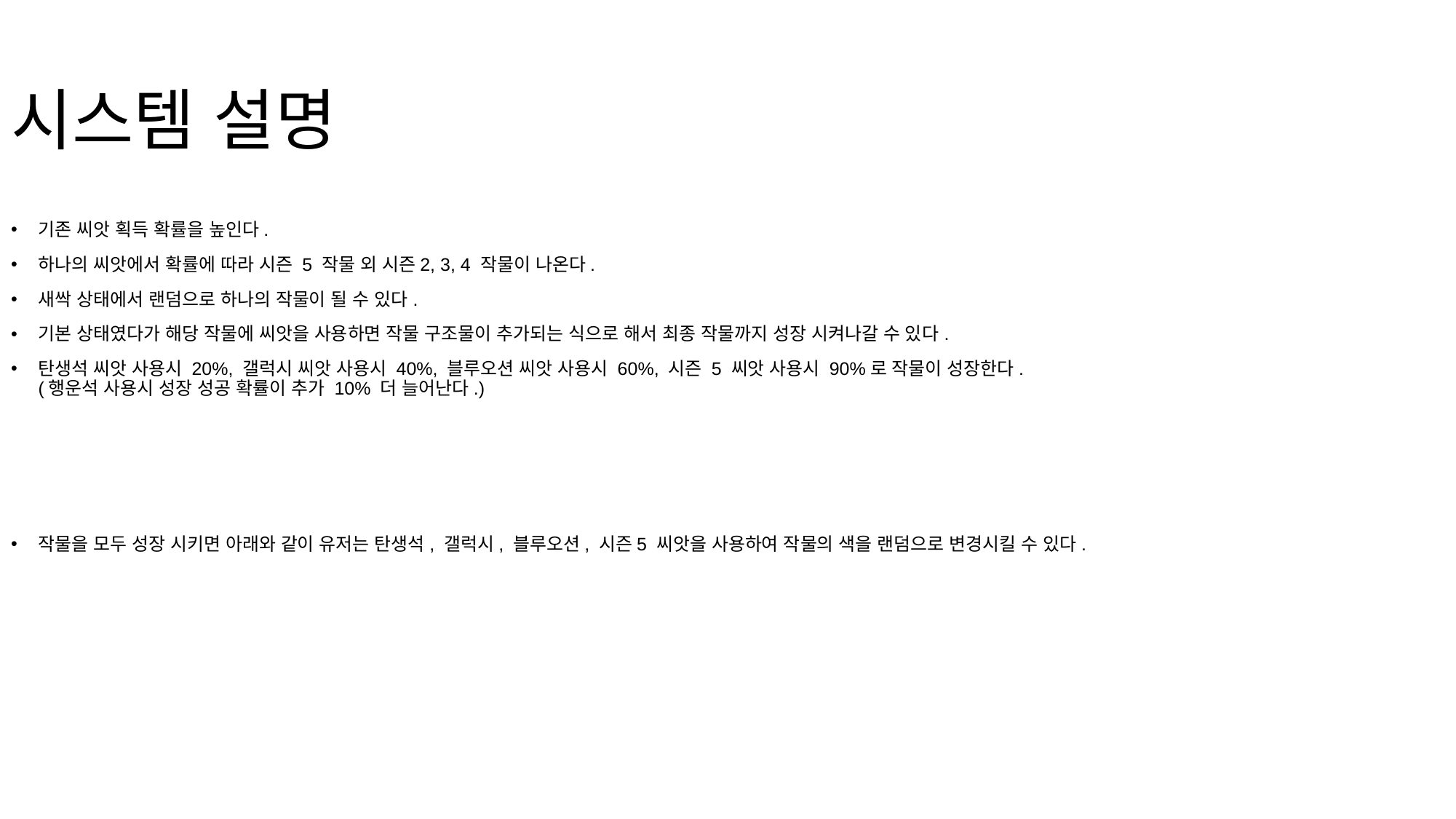

# 시스템 설명
기존 씨앗 획득 확률을 높인다.
하나의 씨앗에서 확률에 따라 시즌 5 작물 외 시즌2, 3, 4 작물이 나온다.
새싹 상태에서 랜덤으로 하나의 작물이 될 수 있다.
기본 상태였다가 해당 작물에 씨앗을 사용하면 작물 구조물이 추가되는 식으로 해서 최종 작물까지 성장 시켜나갈 수 있다.
탄생석 씨앗 사용시 20%, 갤럭시 씨앗 사용시 40%, 블루오션 씨앗 사용시 60%, 시즌 5 씨앗 사용시 90%로 작물이 성장한다.
(행운석 사용시 성장 성공 확률이 추가 10% 더 늘어난다.)

작물을 모두 성장 시키면 아래와 같이 유저는 탄생석, 갤럭시, 블루오션, 시즌5 씨앗을 사용하여 작물의 색을 랜덤으로 변경시킬 수 있다.